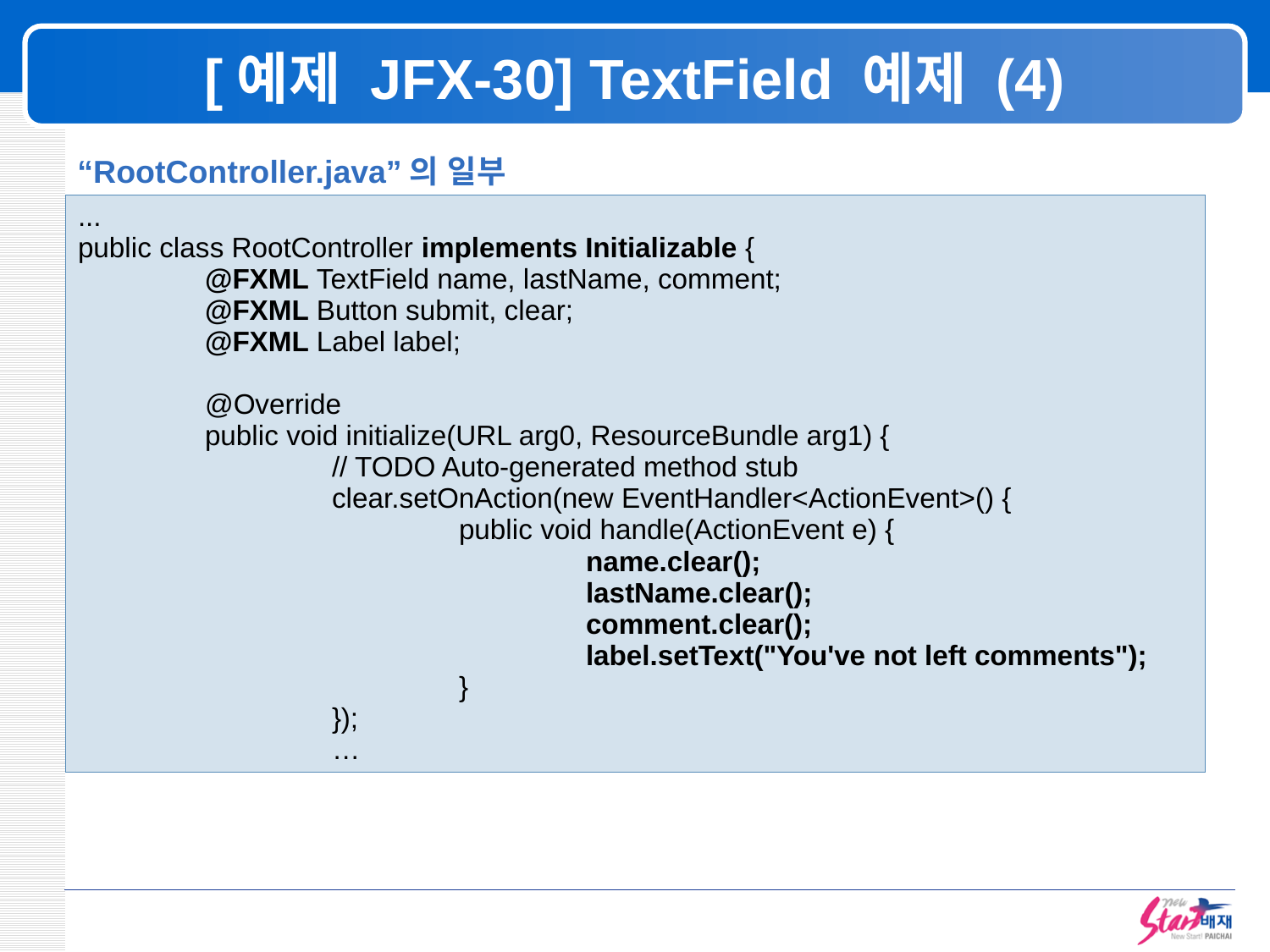

# [예제 JFX-30] TextField 예제 (4)
“RootController.java”의 일부
...
public class RootController implements Initializable {
	@FXML TextField name, lastName, comment;
	@FXML Button submit, clear;
	@FXML Label label;

	@Override
	public void initialize(URL arg0, ResourceBundle arg1) {
		// TODO Auto-generated method stub
		clear.setOnAction(new EventHandler<ActionEvent>() {
			public void handle(ActionEvent e) {
				name.clear();
				lastName.clear();
				comment.clear();
				label.setText("You've not left comments");
			}
		});
		…